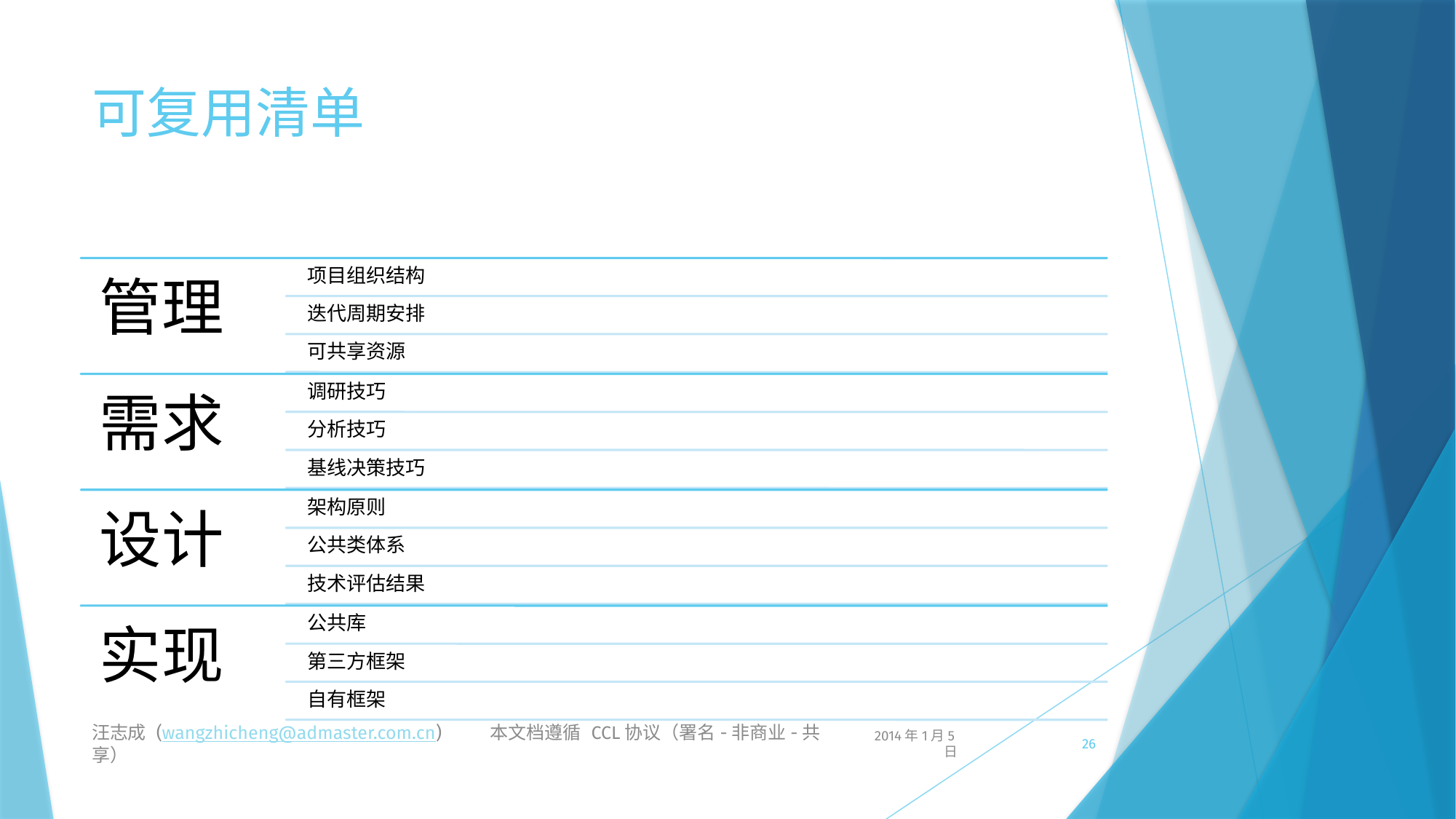

# 可复用清单
管理
项目组织结构
迭代周期安排
可共享资源
需求
调研技巧
分析技巧
基线决策技巧
设计
架构原则
公共类体系
技术评估结果
实现
公共库
第三方框架
自有框架
汪志成 (wangzhicheng@admaster.com.cn)         本文档遵循 CCL协议（署名-非商业-共享）
2014年1月5日
26